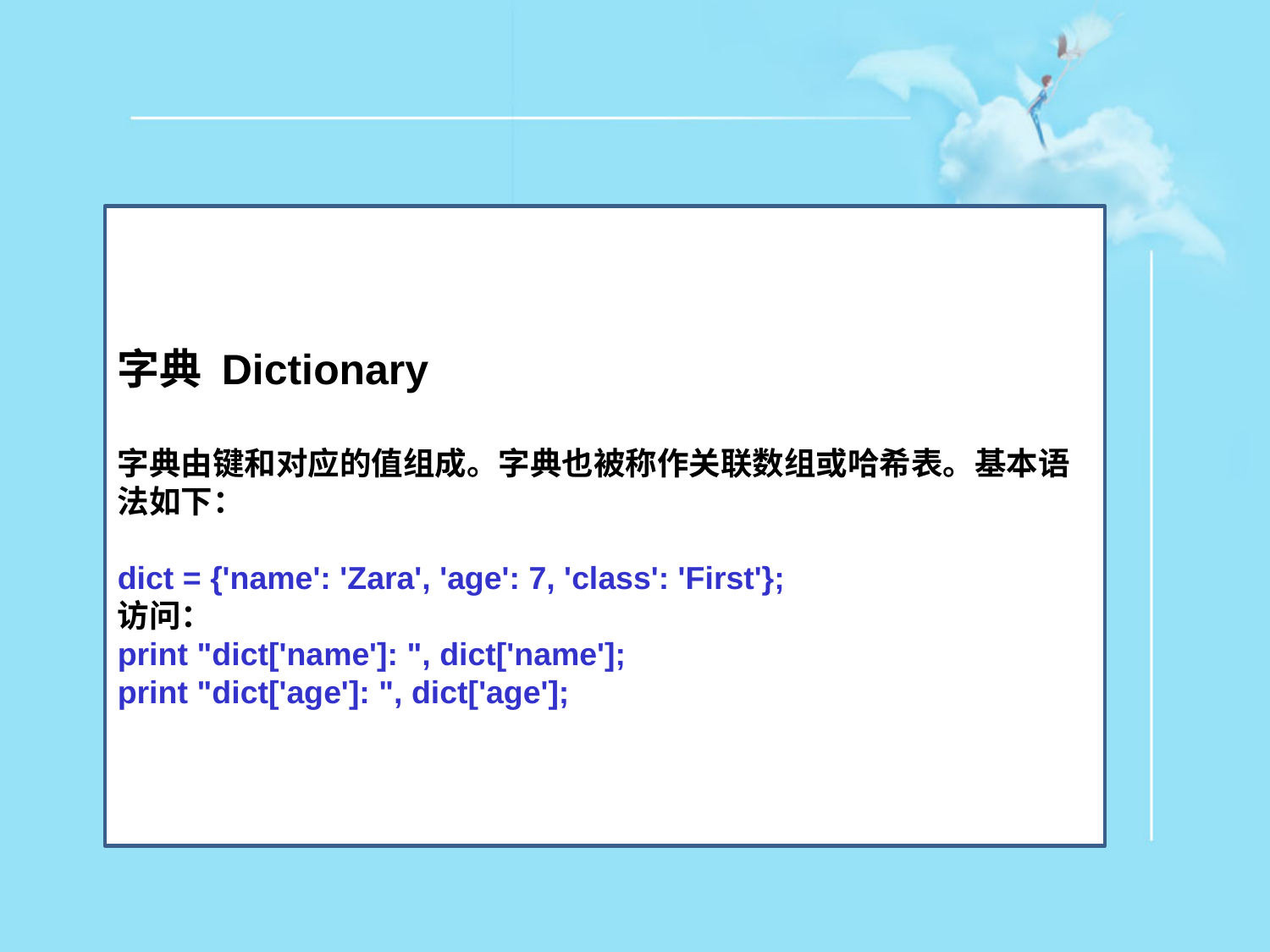

字典 Dictionary

字典由键和对应的值组成。字典也被称作关联数组或哈希表。基本语法如下：

dict = {'name': 'Zara', 'age': 7, 'class': 'First'};
访问：
print "dict['name']: ", dict['name'];
print "dict['age']: ", dict['age'];